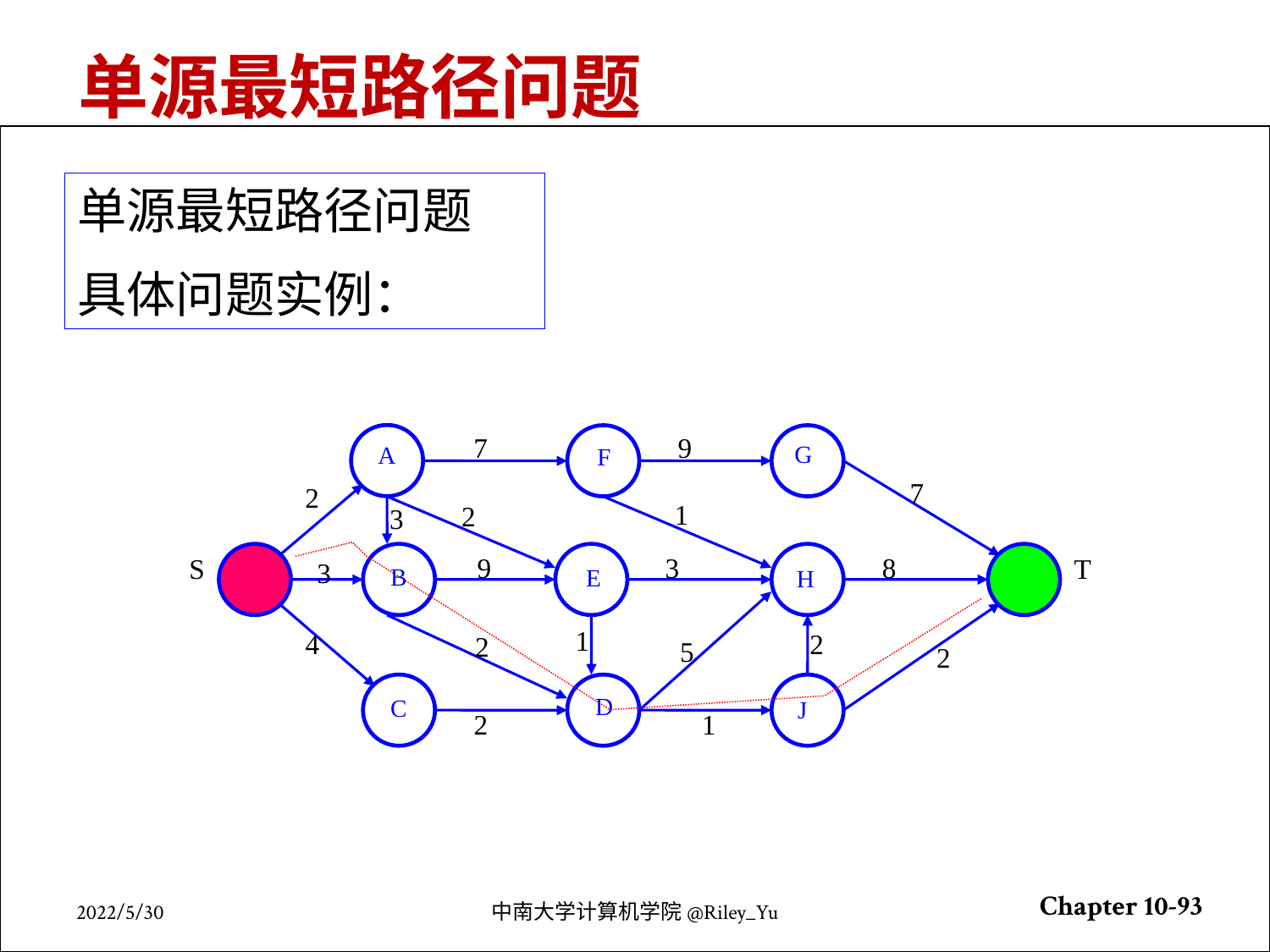

# 单源最短路径问题

单源最短路径问题
具体问题实例：

7
9

7
2

1
2
3

9
3

8

S
T
3

1
2
4
2
5
2

2
1

G
A
F

B
E
H
D
C
J
Chapter 10-93
2022/5/30
中南大学计算机学院@Riley_Yu